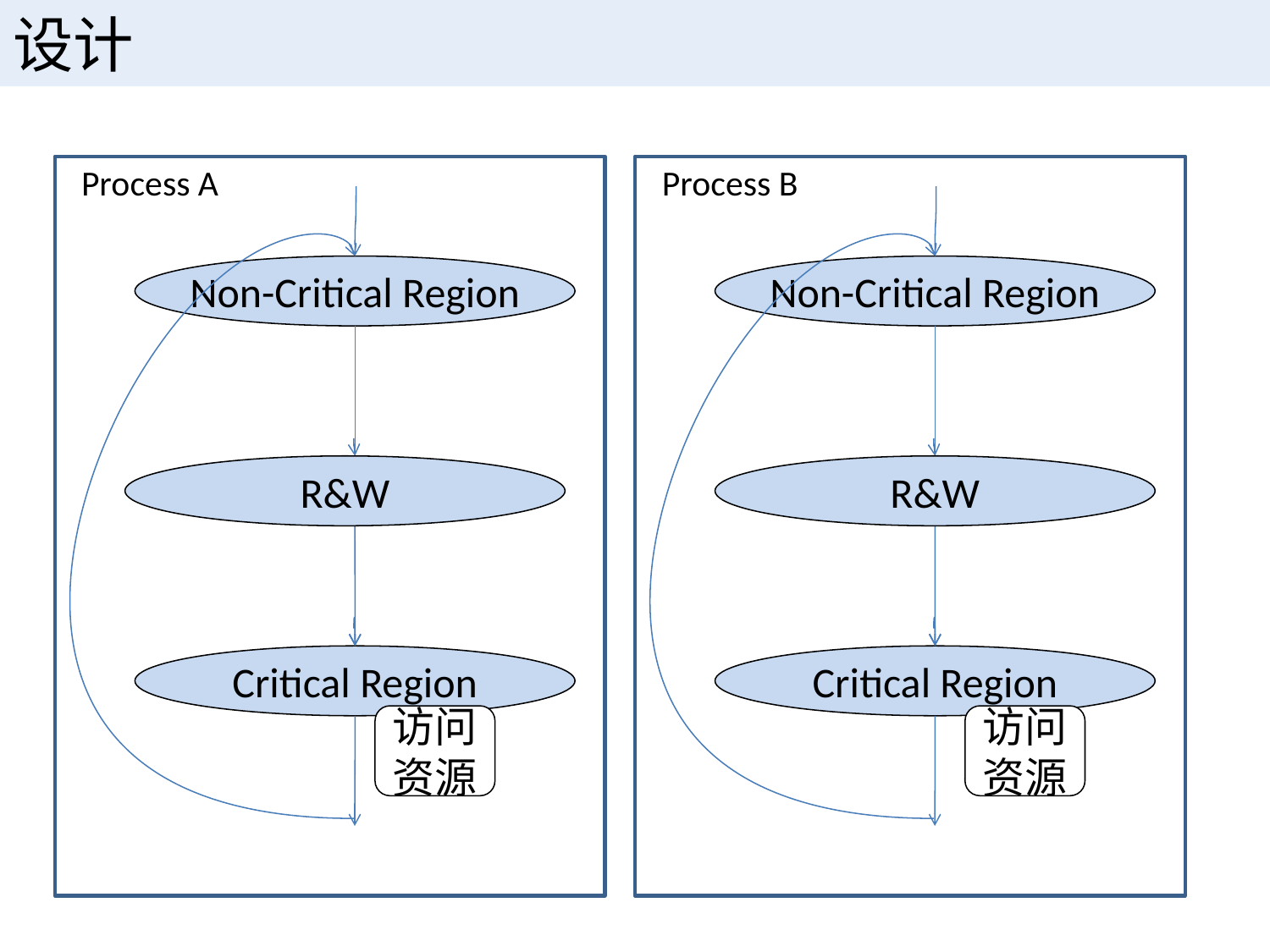

# 设计

Process A

Process B
Non-Critical Region
Non-Critical Region
R&W
R&W
Critical Region
Critical Region
访问资源
访问资源